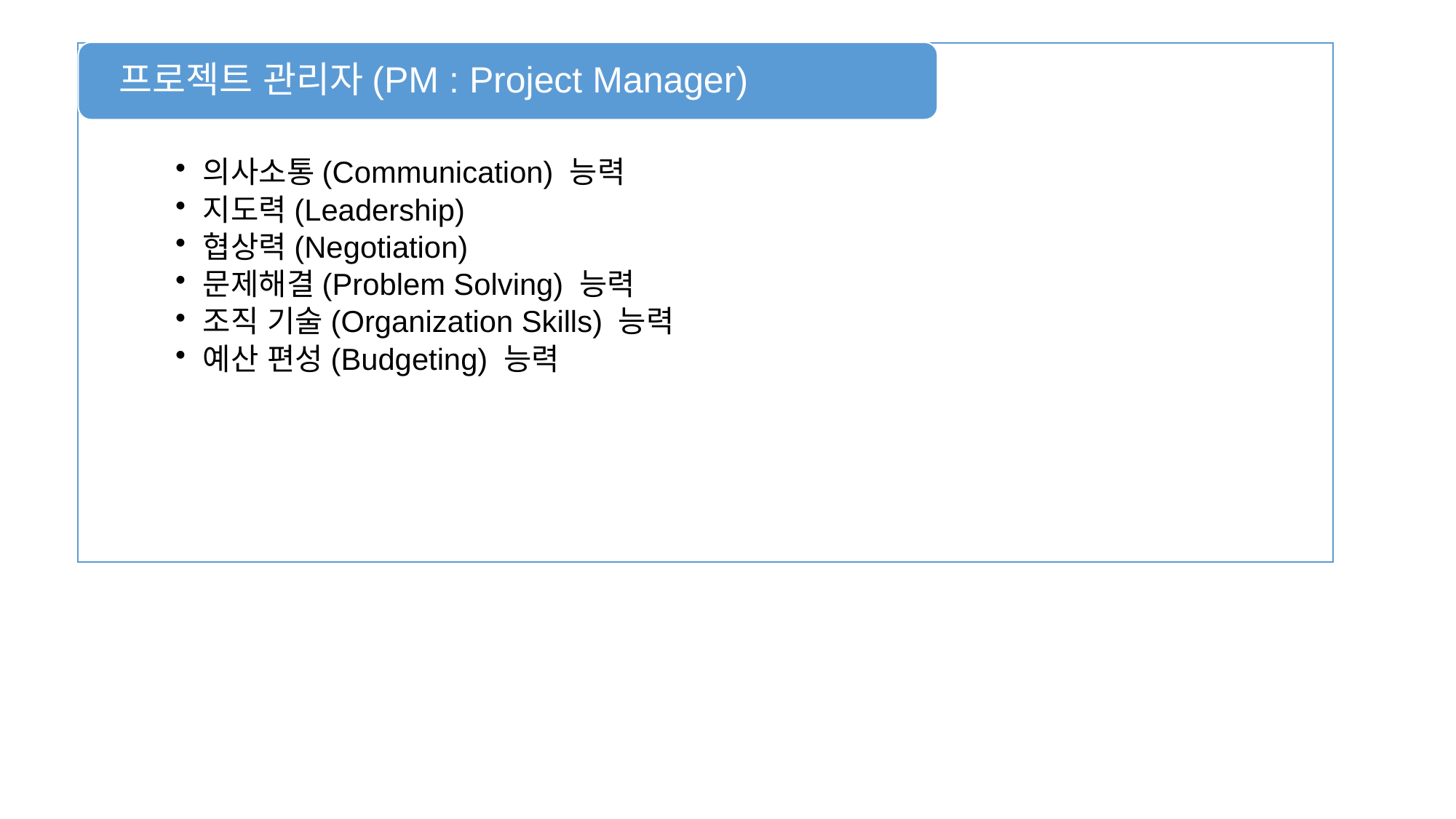

의사소통(Communication) 능력
지도력(Leadership)
협상력(Negotiation)
문제해결(Problem Solving) 능력
조직 기술(Organization Skills) 능력
예산 편성(Budgeting) 능력

프로젝트 관리자(PM : Project Manager)